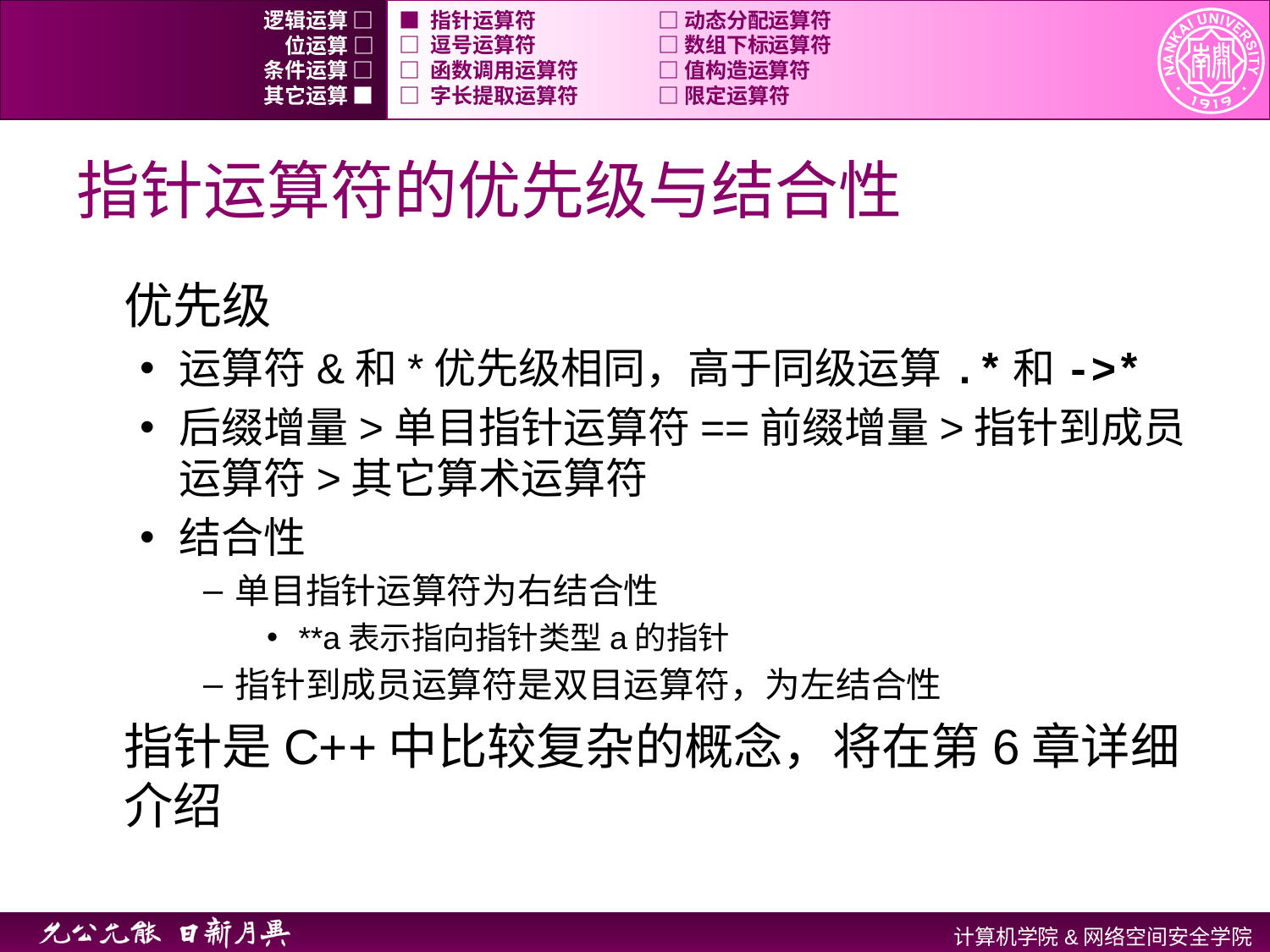

逻辑运算 □
■ 指针运算符	 □ 动态分配运算符
位运算 □
□ 逗号运算符	 □ 数组下标运算符
条件运算 □
□ 函数调用运算符	 □ 值构造运算符
其它运算 ■
□ 字长提取运算符	 □ 限定运算符

# 指针运算符的优先级与结合性
优先级
运算符&和*优先级相同，高于同级运算.*和->*
后缀增量>单目指针运算符==前缀增量>指针到成员运算符>其它算术运算符
结合性
单目指针运算符为右结合性
**a表示指向指针类型a的指针
指针到成员运算符是双目运算符，为左结合性
指针是C++中比较复杂的概念，将在第6章详细介绍